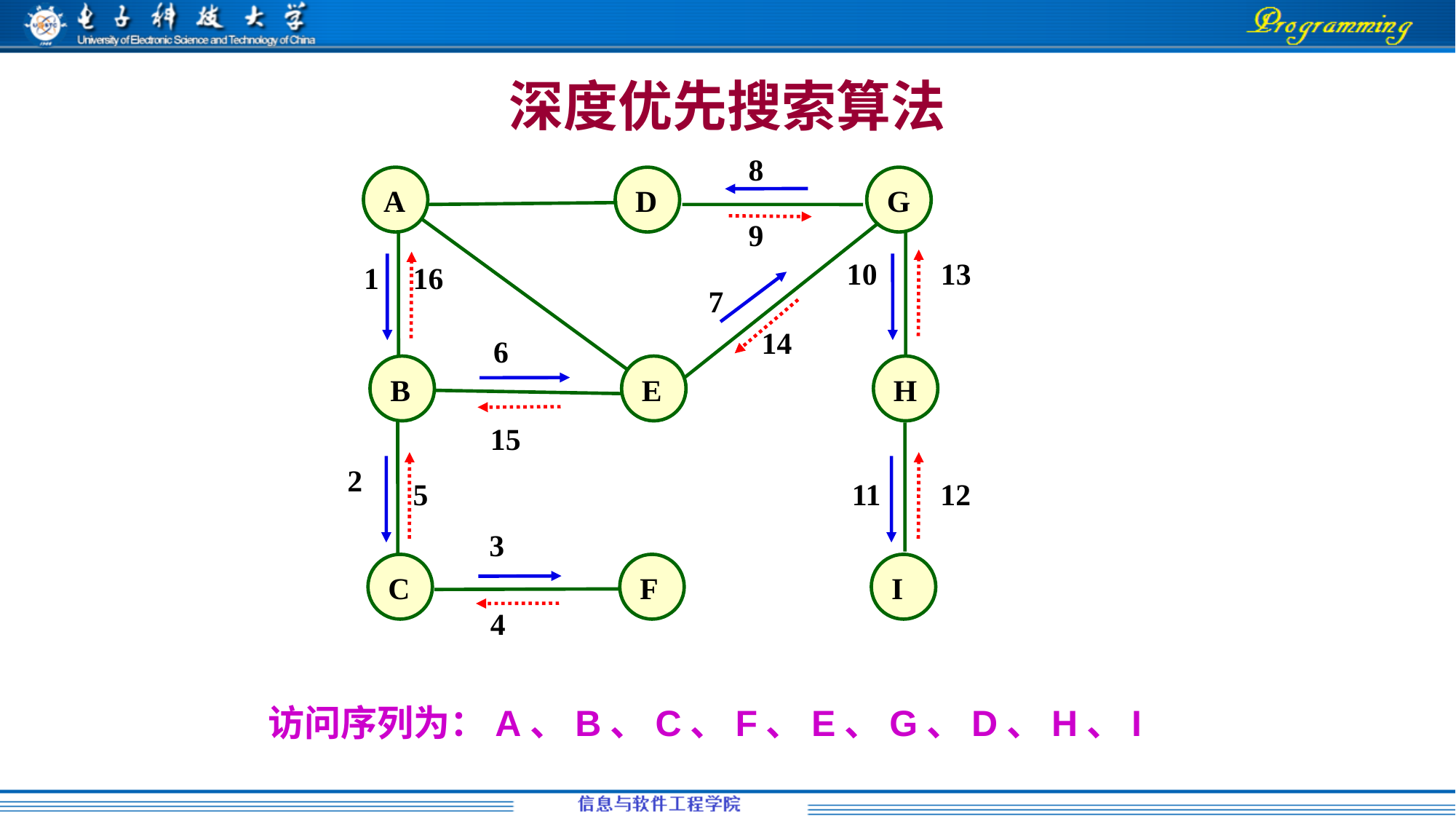

# 深度优先搜索算法

8
A
D
G

9

10
13

1

16

7

14
6

B
E
H

15

2

5
11
12
3

C
F
I

4
访问序列为：A、B、C、F、E、G、D、H、I